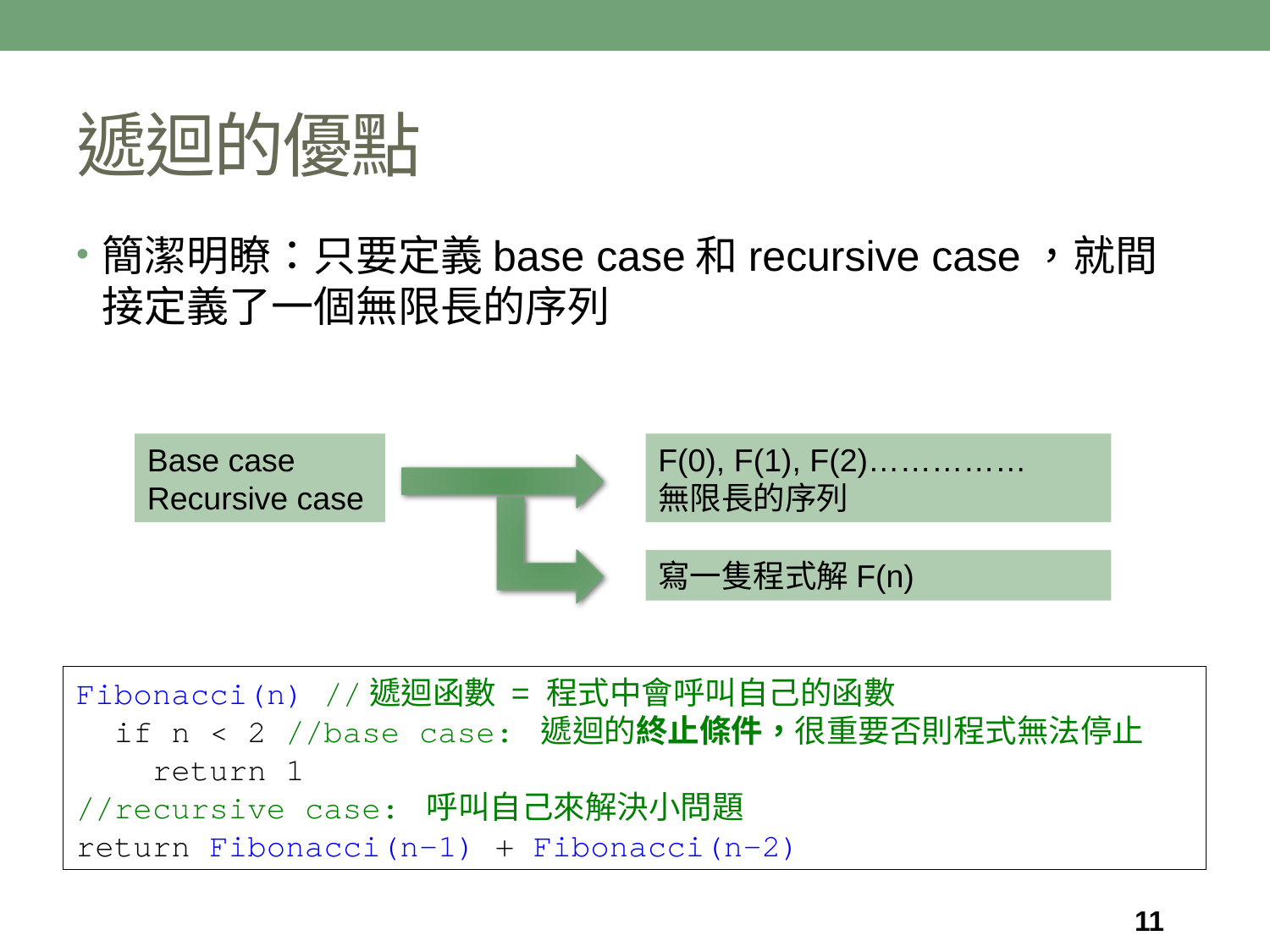

# 遞迴的優點
簡潔明瞭：只要定義base case和recursive case，就間接定義了一個無限長的序列
Base case
Recursive case
F(0), F(1), F(2)……………
無限長的序列

寫一隻程式解F(n)
Fibonacci(n) //遞迴函數 = 程式中會呼叫自己的函數
if n < 2 //base case: 遞迴的終止條件，很重要否則程式無法停止
____return 1
//recursive case: 呼叫自己來解決小問題
return Fibonacci(n-1) + Fibonacci(n-2)
11